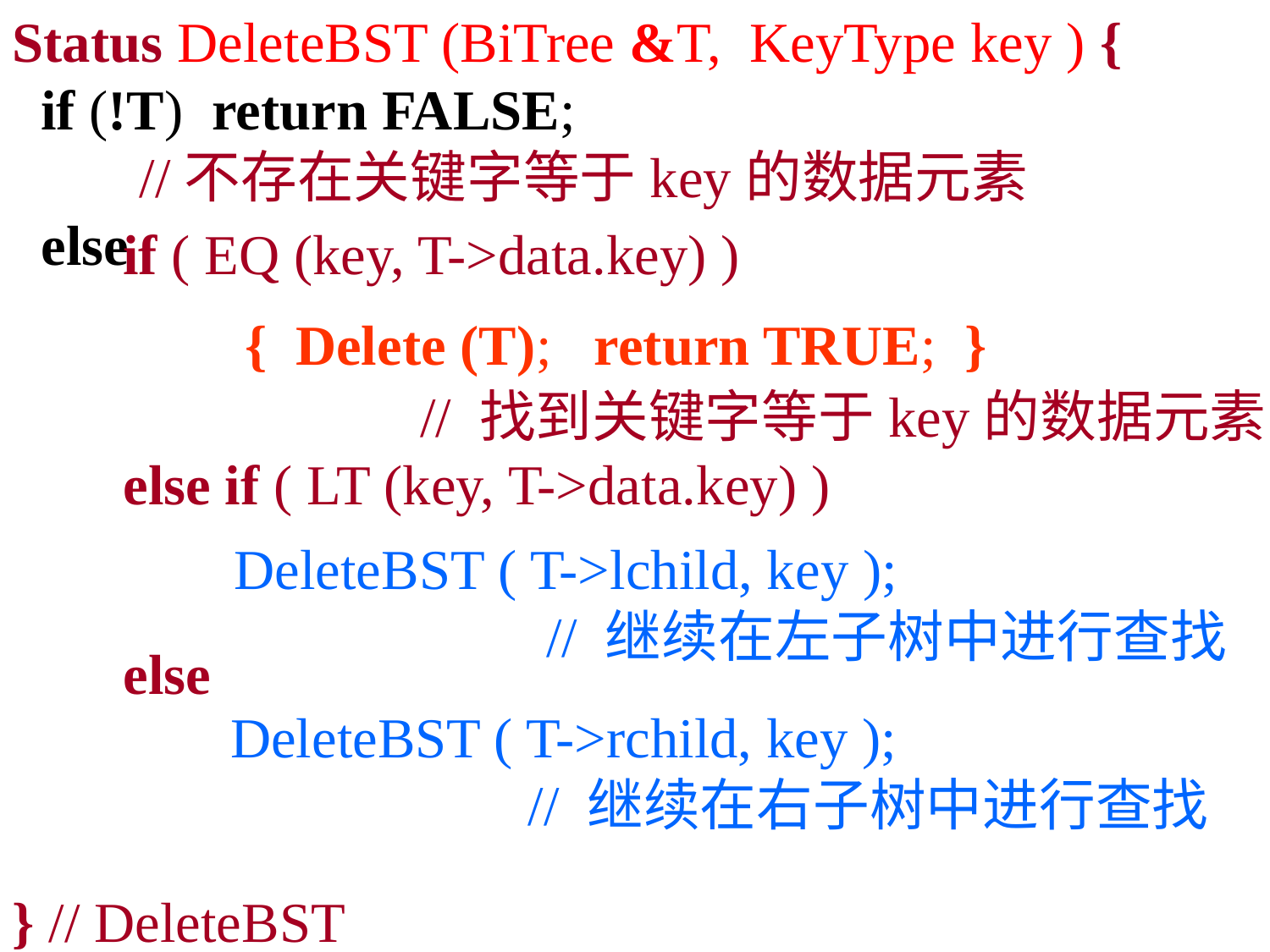

Status DeleteBST (BiTree &T,  KeyType key ) {
  if (!T)  return FALSE;
      	//不存在关键字等于key的数据元素
  else {    …  …     }

} // DeleteBST
if ( EQ (key, T->data.key) )

	            // 找到关键字等于key的数据元素
else if ( LT (key, T->data.key) )

else

{  Delete (T);   return TRUE;  }
DeleteBST ( T->lchild, key );
                      // 继续在左子树中进行查找
DeleteBST ( T->rchild, key );
                     // 继续在右子树中进行查找